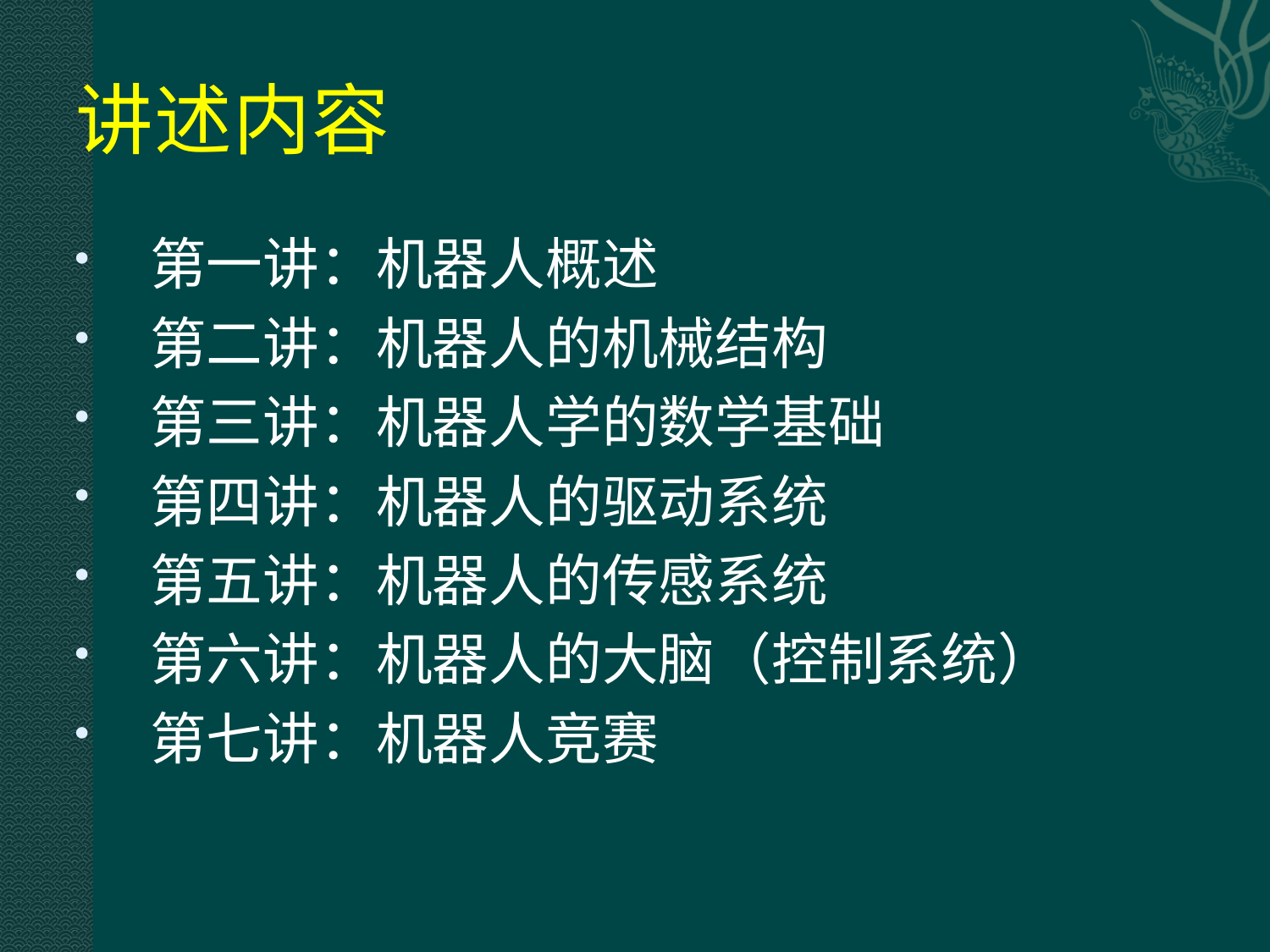

# 讲述内容
 第一讲：机器人概述
 第二讲：机器人的机械结构
 第三讲：机器人学的数学基础
 第四讲：机器人的驱动系统
 第五讲：机器人的传感系统
 第六讲：机器人的大脑（控制系统）
 第七讲：机器人竞赛